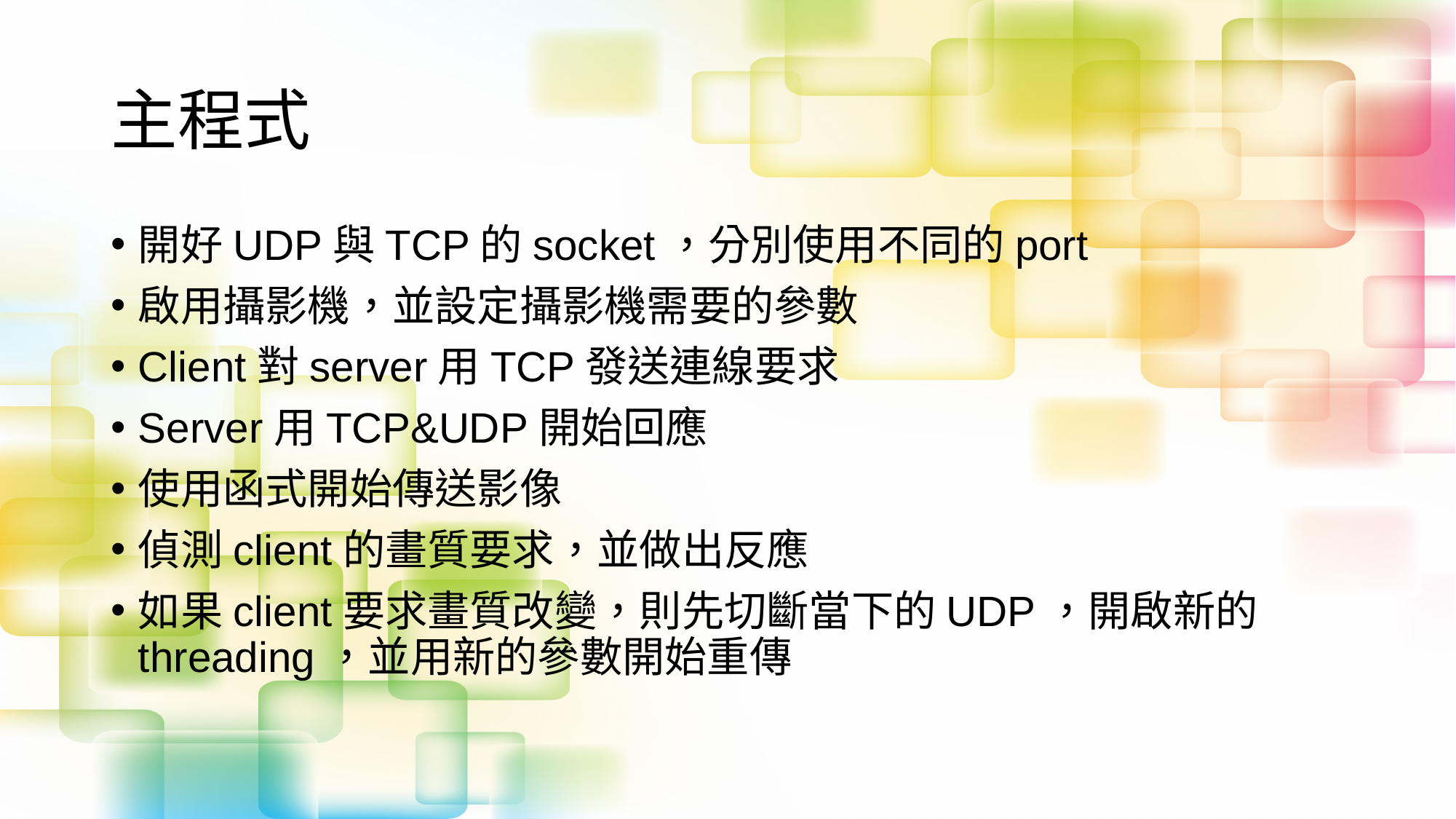

# 主程式
開好UDP與TCP的socket，分別使用不同的port
啟用攝影機，並設定攝影機需要的參數
Client對server用TCP發送連線要求
Server用TCP&UDP開始回應
使用函式開始傳送影像
偵測client的畫質要求，並做出反應
如果client要求畫質改變，則先切斷當下的UDP，開啟新的threading，並用新的參數開始重傳